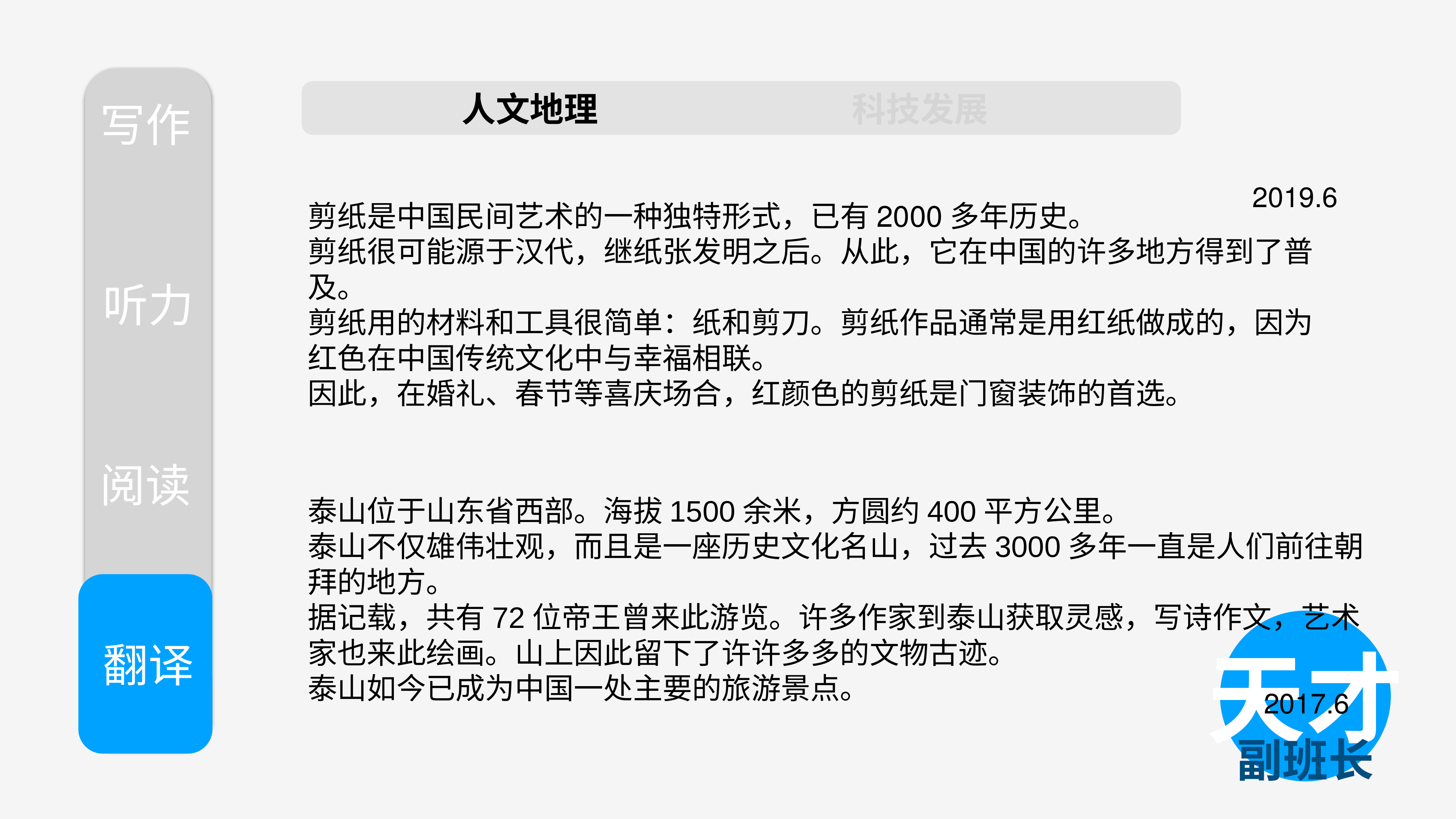

人文地理
科技发展
写作
2019.6
剪纸是中国民间艺术的一种独特形式，已有2000多年历史。
剪纸很可能源于汉代，继纸张发明之后。从此，它在中国的许多地方得到了普及。
剪纸用的材料和工具很简单：纸和剪刀。剪纸作品通常是用红纸做成的，因为红色在中国传统文化中与幸福相联。
因此，在婚礼、春节等喜庆场合，红颜色的剪纸是门窗装饰的首选。
听力
阅读
泰山位于山东省西部。海拔1500余米，方圆约400平方公里。
泰山不仅雄伟壮观，而且是一座历史文化名山，过去3000多年一直是人们前往朝拜的地方。
据记载，共有72位帝王曾来此游览。许多作家到泰山获取灵感，写诗作文，艺术家也来此绘画。山上因此留下了许许多多的文物古迹。
泰山如今已成为中国一处主要的旅游景点。

翻译
2017.6